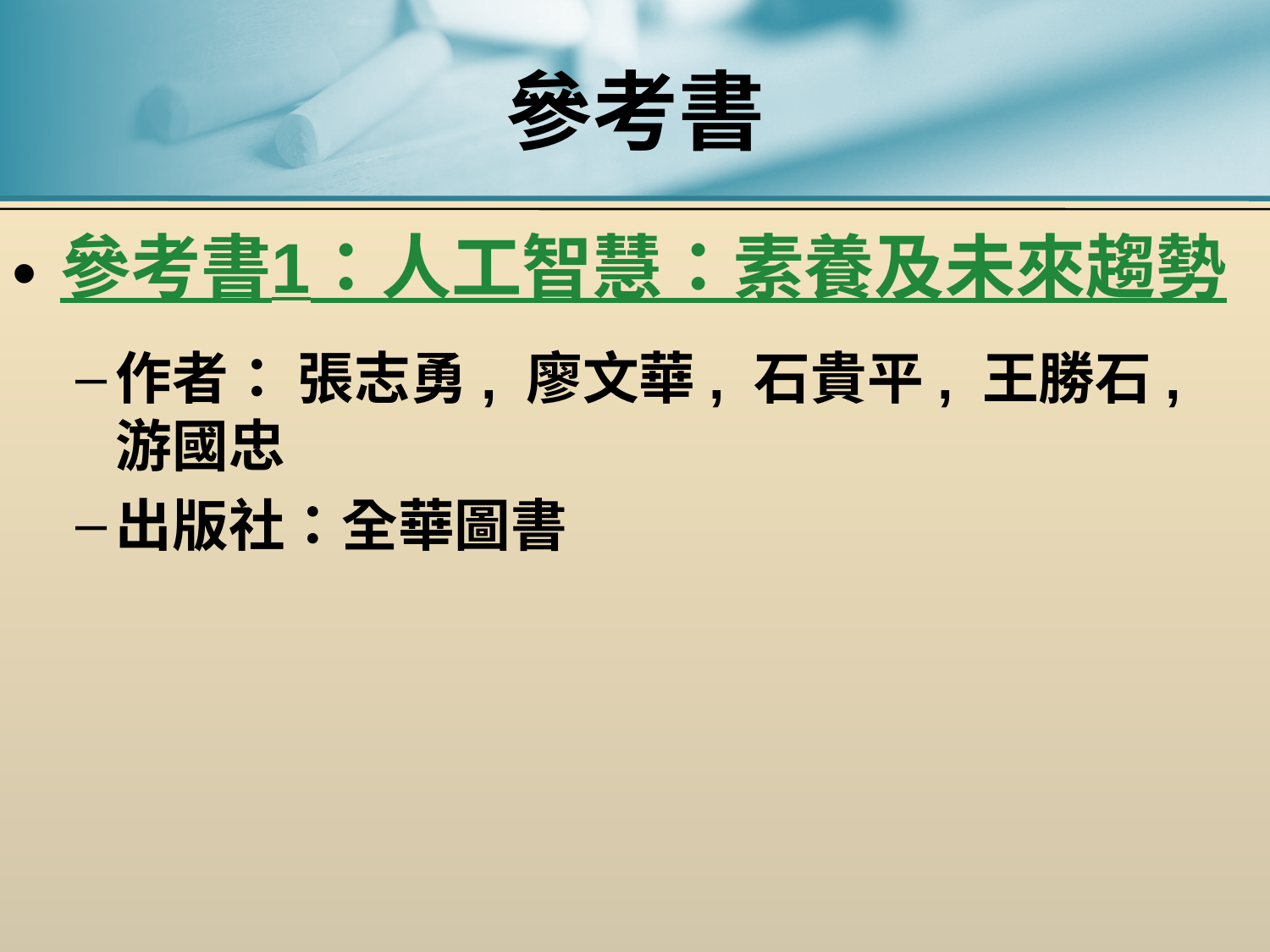

# 參考書
參考書1：人工智慧：素養及未來趨勢
作者： 張志勇, 廖文華, 石貴平, 王勝石, 游國忠
出版社：全華圖書